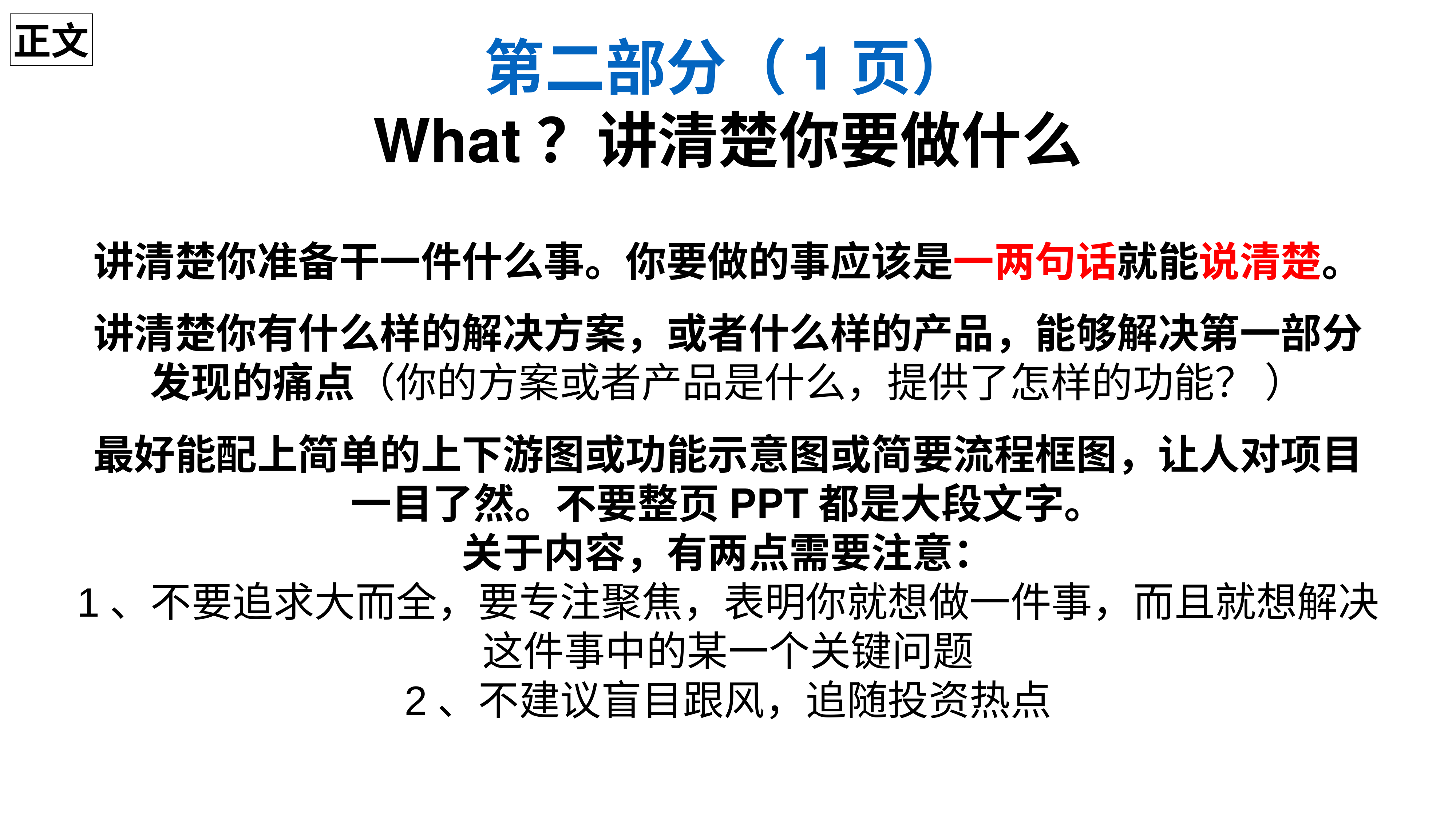

正文
第二部分（1页）
What？讲清楚你要做什么
讲清楚你准备干一件什么事。你要做的事应该是一两句话就能说清楚。
讲清楚你有什么样的解决方案，或者什么样的产品，能够解决第一部分发现的痛点（你的方案或者产品是什么，提供了怎样的功能？ ）
最好能配上简单的上下游图或功能示意图或简要流程框图，让人对项目一目了然。不要整页PPT都是大段文字。
关于内容，有两点需要注意：
1、不要追求大而全，要专注聚焦，表明你就想做一件事，而且就想解决这件事中的某一个关键问题
2、不建议盲目跟风，追随投资热点